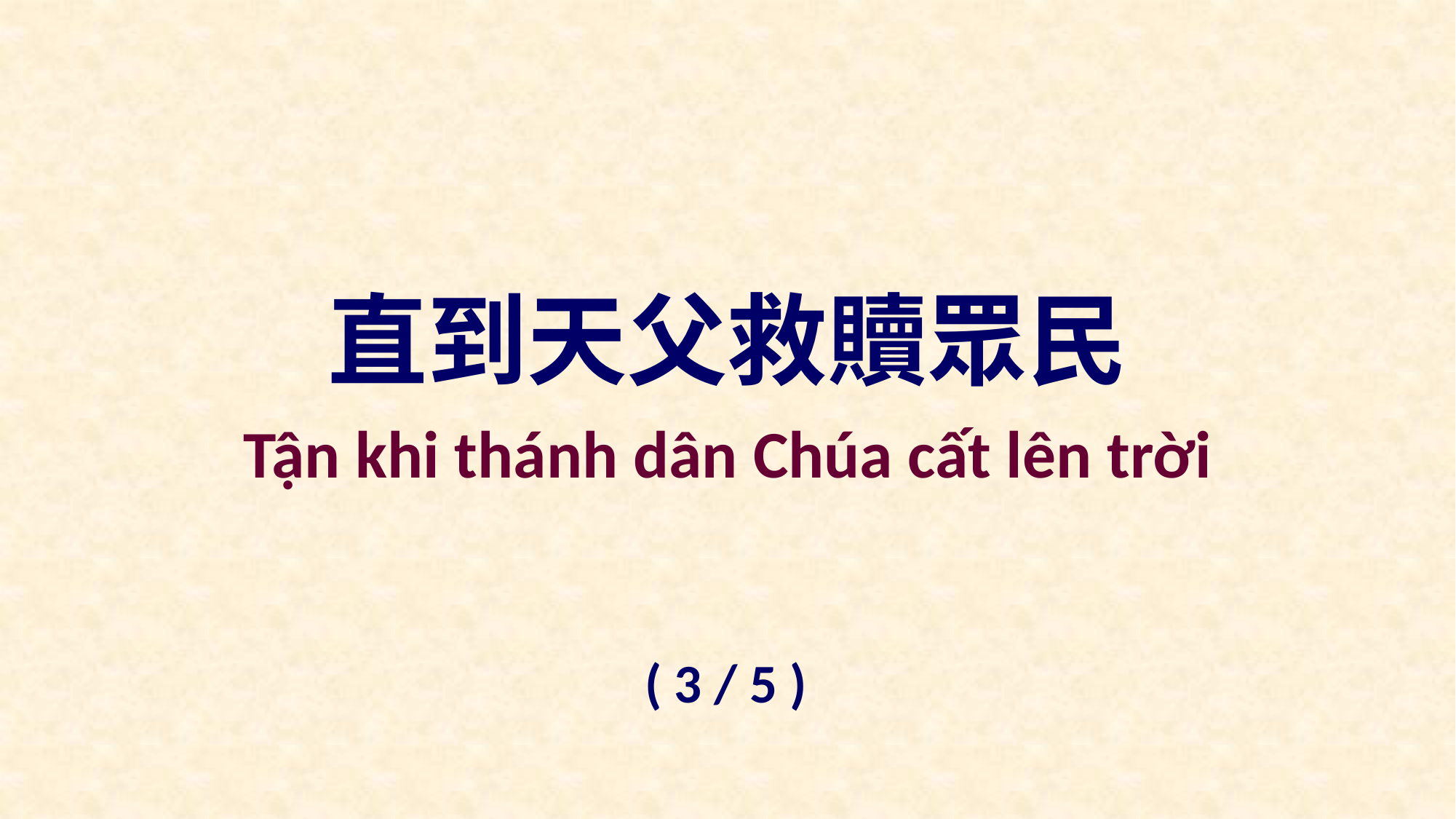

直到天父救贖眾民
Tận khi thánh dân Chúa cất lên trời
( 3 / 5 )